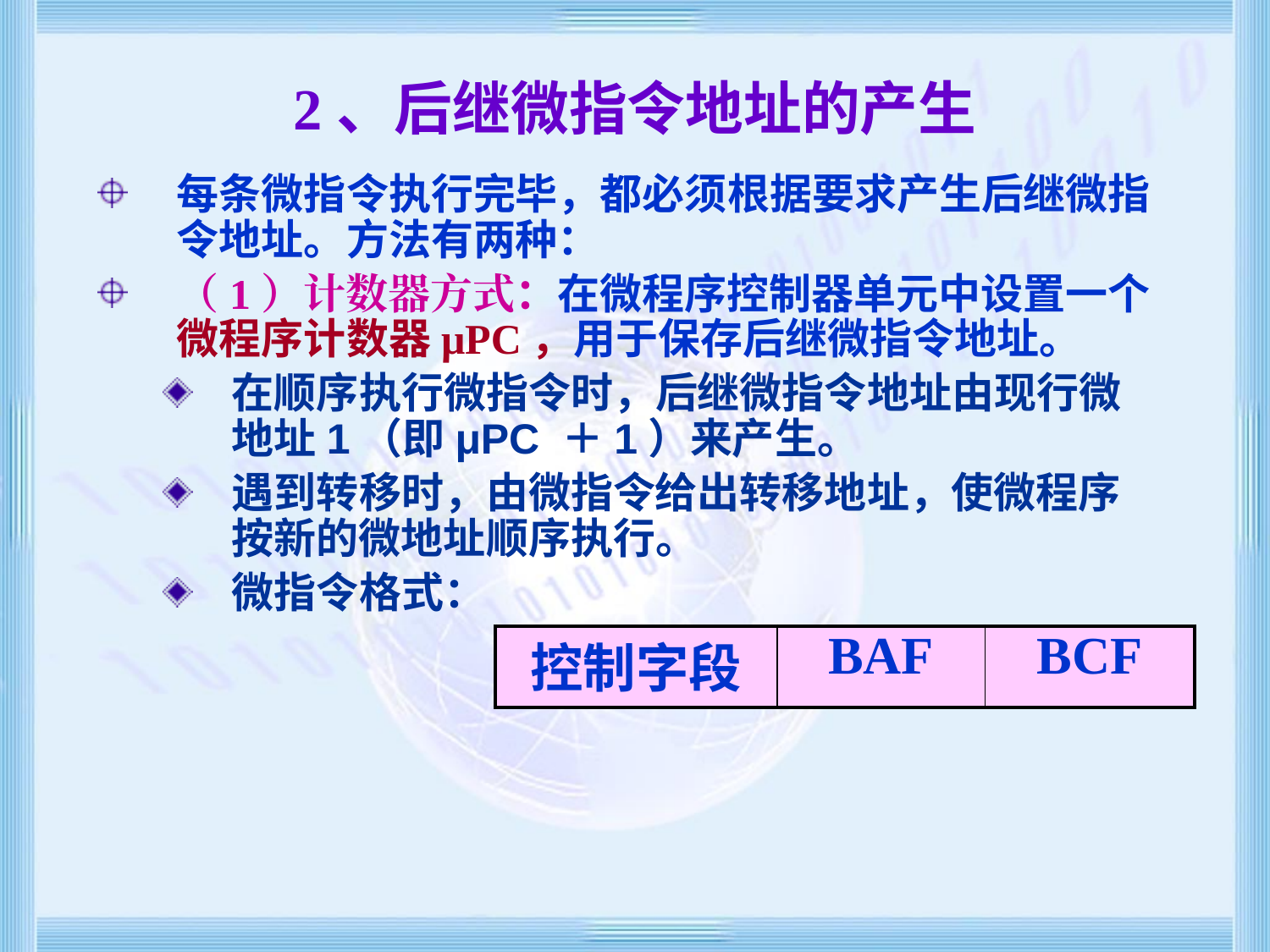

# 2、后继微指令地址的产生
每条微指令执行完毕，都必须根据要求产生后继微指令地址。方法有两种：
（1）计数器方式：在微程序控制器单元中设置一个微程序计数器μPC，用于保存后继微指令地址。
在顺序执行微指令时，后继微指令地址由现行微地址1（即μPC ＋1）来产生。
遇到转移时，由微指令给出转移地址，使微程序按新的微地址顺序执行。
微指令格式：
| 控制字段 | BAF | BCF |
| --- | --- | --- |

38